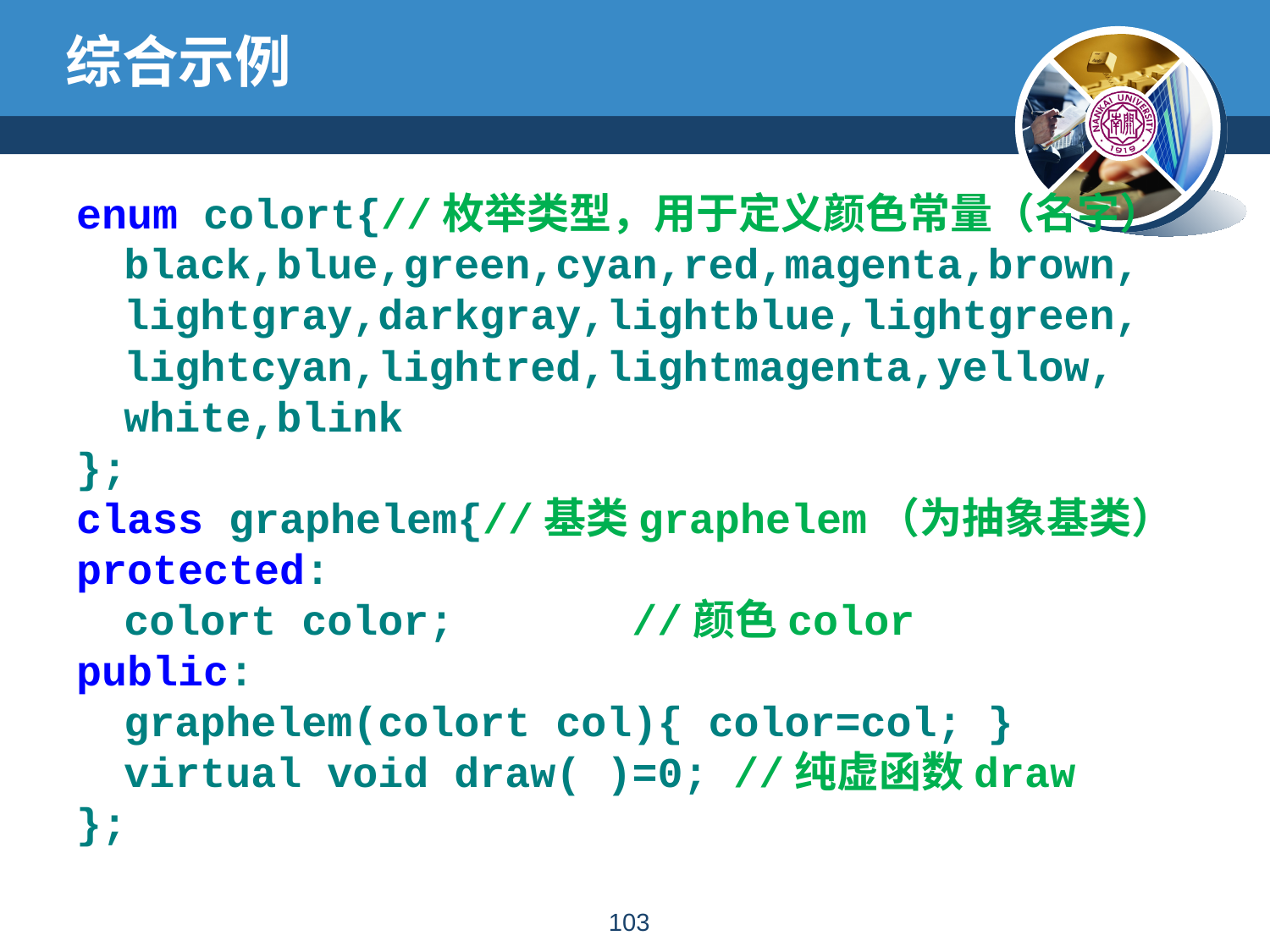

# 综合示例
enum colort{//枚举类型，用于定义颜色常量（名字）
	black,blue,green,cyan,red,magenta,brown,
	lightgray,darkgray,lightblue,lightgreen,
	lightcyan,lightred,lightmagenta,yellow,
	white,blink
};
class graphelem{//基类graphelem（为抽象基类）
protected:
	colort color;  	//颜色color
public:
	graphelem(colort col){ color=col; }
	virtual void draw( )=0; //纯虚函数draw
};
103